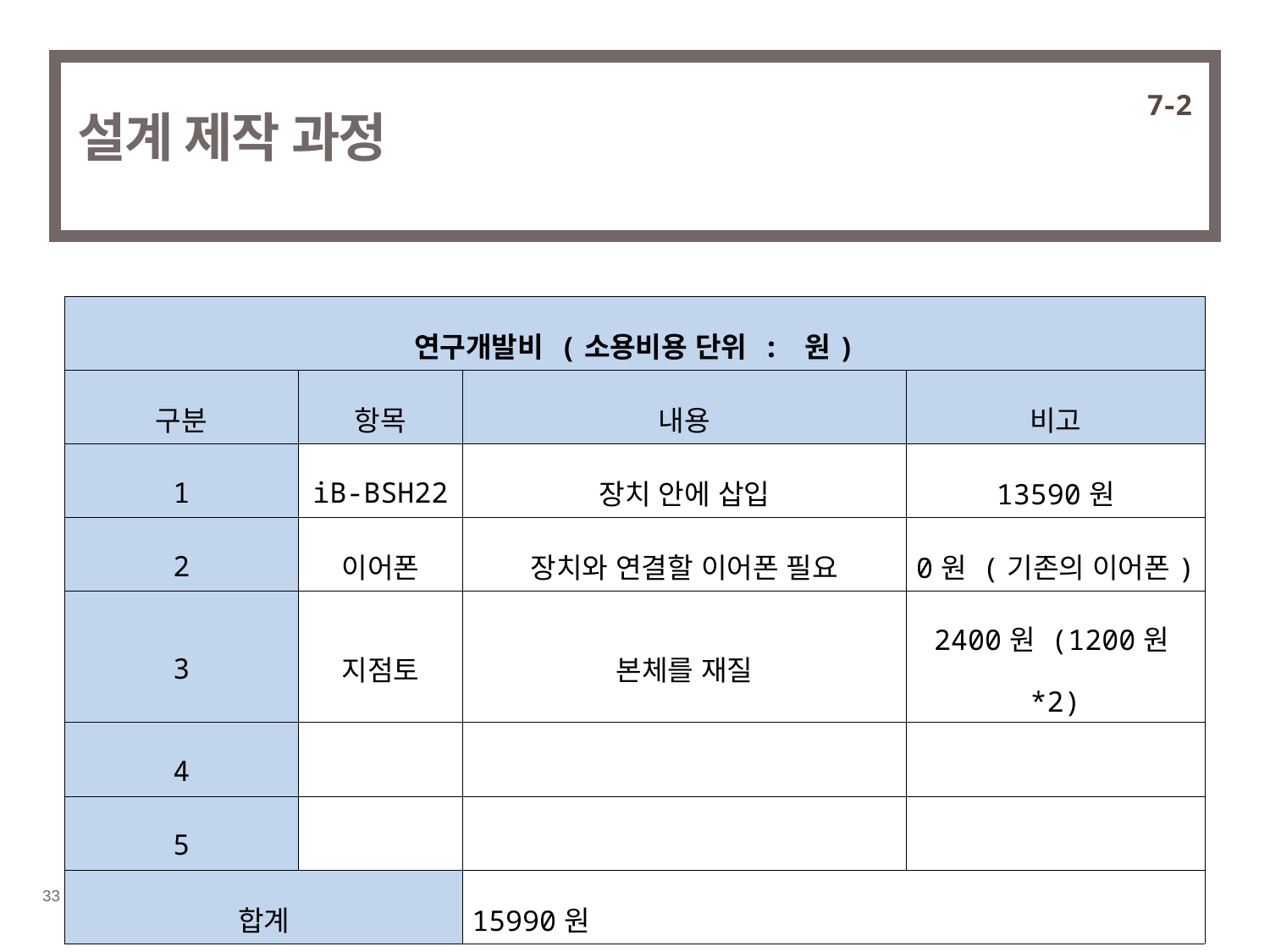

7-2

# 설계 제작 과정
| 연구개발비 (소용비용 단위 : 원) |  |  |  |
| --- | --- | --- | --- |
| 구분 | 항목 | 내용 | 비고 |
| 1 | iB-BSH22 | 장치 안에 삽입 | 13590원 |
| 2 | 이어폰 | 장치와 연결할 이어폰 필요 | 0원 (기존의 이어폰) |
| 3 | 지점토 | 본체를 재질 | 2400원 (1200원\*2) |
| 4 |  |  |  |
| 5 |  |  |  |
| 합계 |  | 15990원 |  |